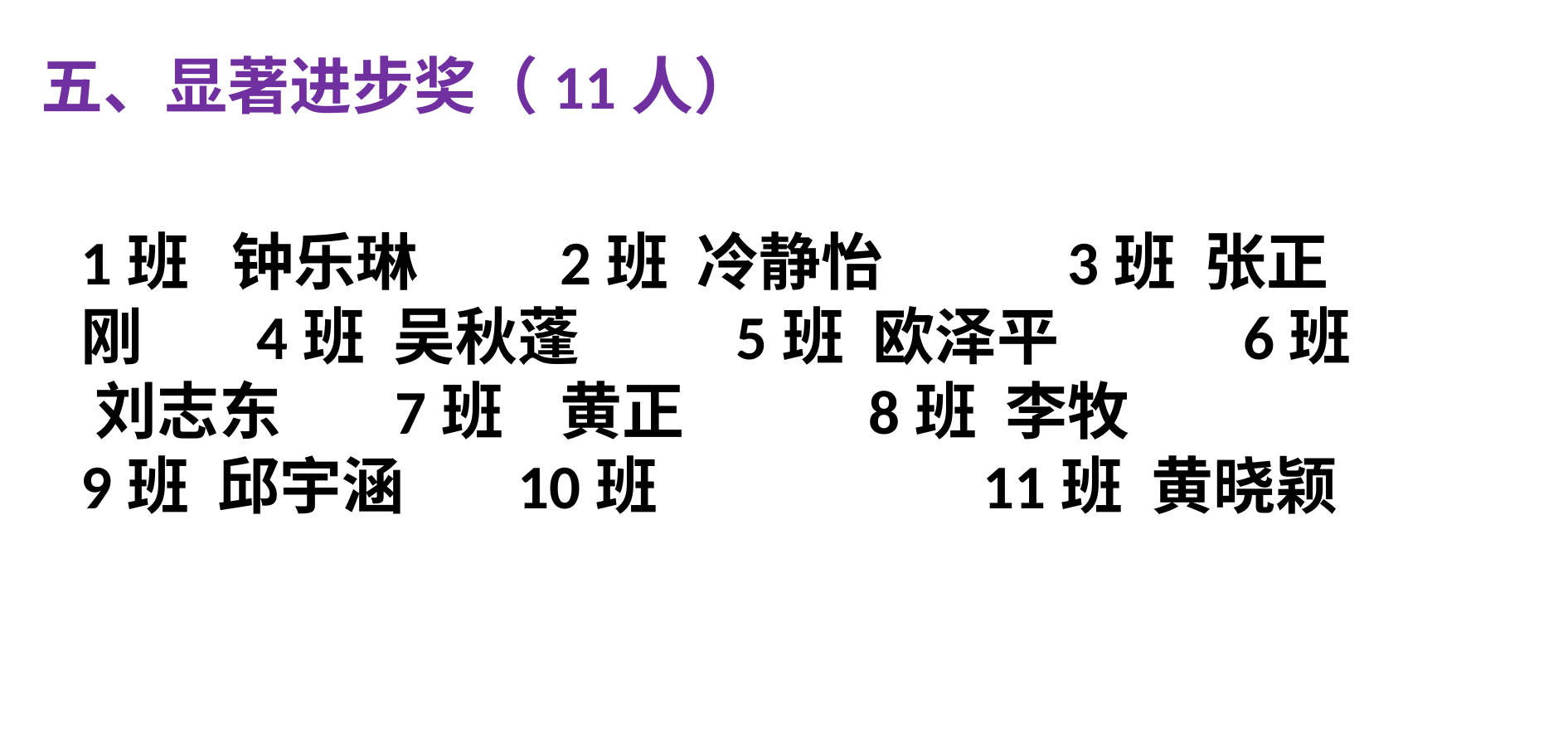

五、显著进步奖（11人）

1班   钟乐琳         2班  冷静怡            3班  张正刚       4班  吴秋蓬          5班  欧泽平            6班  刘志东       7班    黄正            8班  李牧                 9班  邱宇涵       10班                      11班  黄晓颖